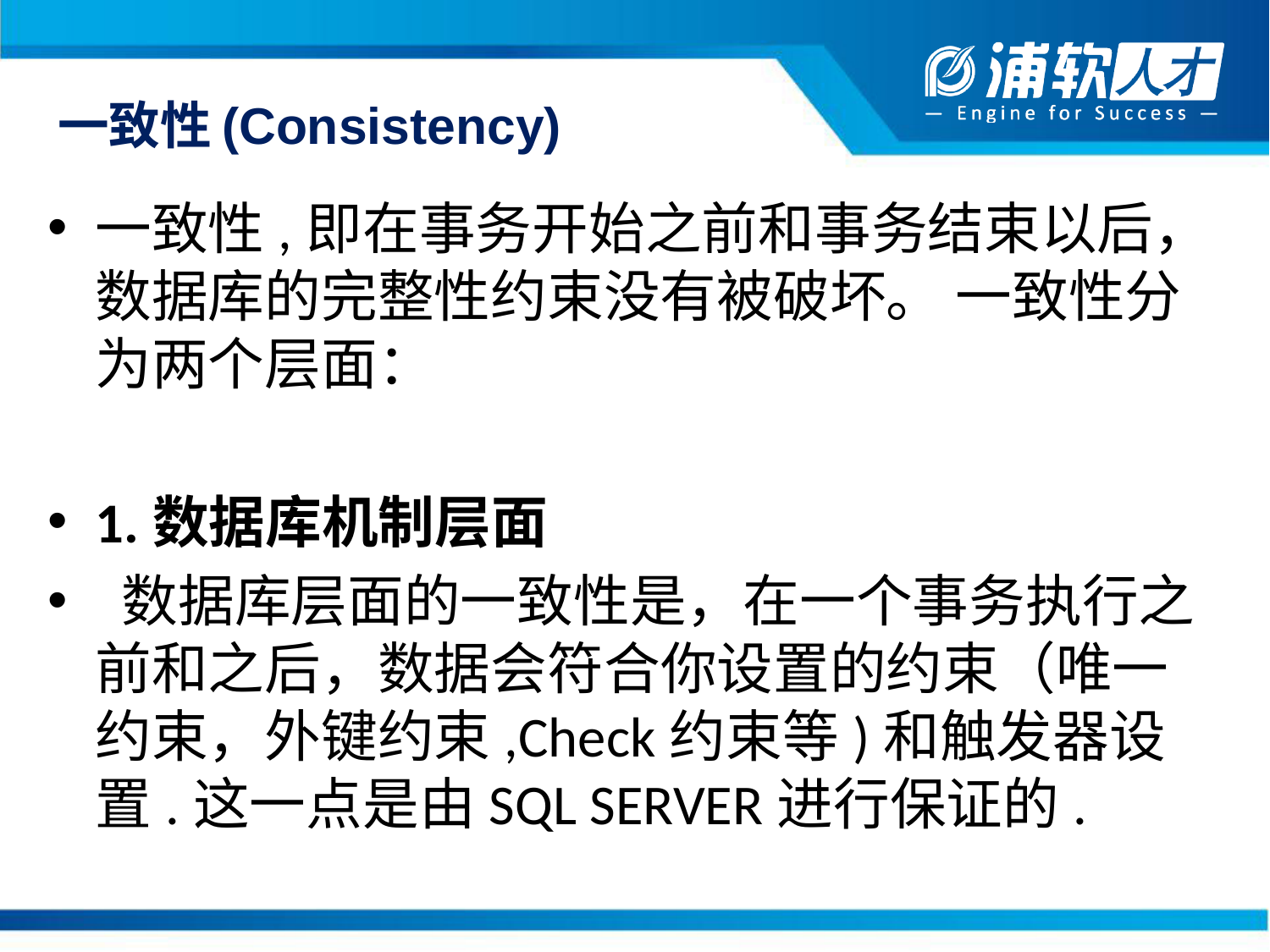

# 一致性(Consistency)
一致性,即在事务开始之前和事务结束以后，数据库的完整性约束没有被破坏。 一致性分为两个层面：

1.数据库机制层面
 数据库层面的一致性是，在一个事务执行之前和之后，数据会符合你设置的约束（唯一约束，外键约束,Check约束等)和触发器设置.这一点是由SQL SERVER进行保证的.